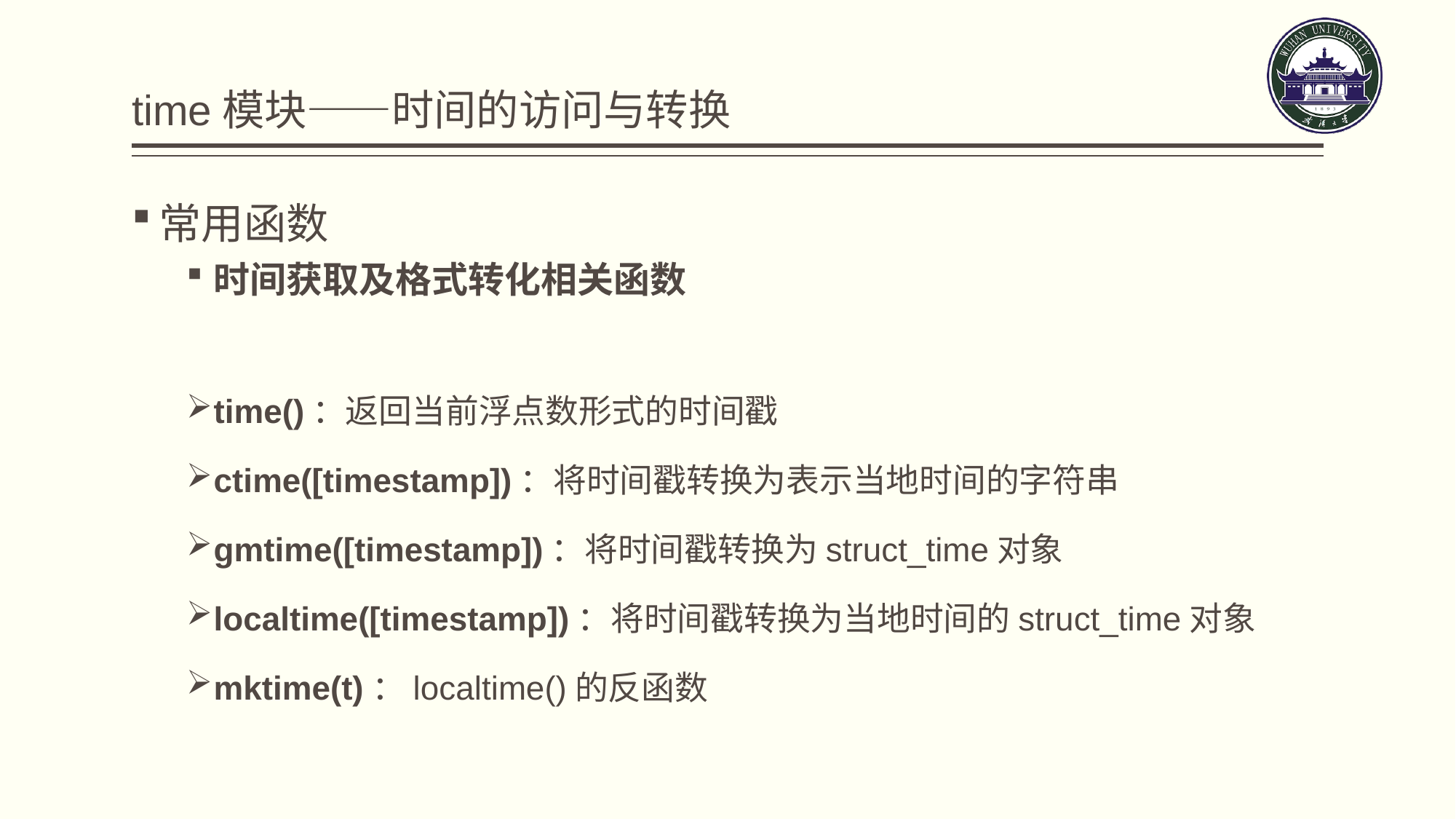

# time模块——时间的访问与转换
常用函数
时间获取及格式转化相关函数

time()：返回当前浮点数形式的时间戳
ctime([timestamp])：将时间戳转换为表示当地时间的字符串
gmtime([timestamp])：将时间戳转换为struct_time对象
localtime([timestamp])：将时间戳转换为当地时间的struct_time对象
mktime(t)：localtime()的反函数